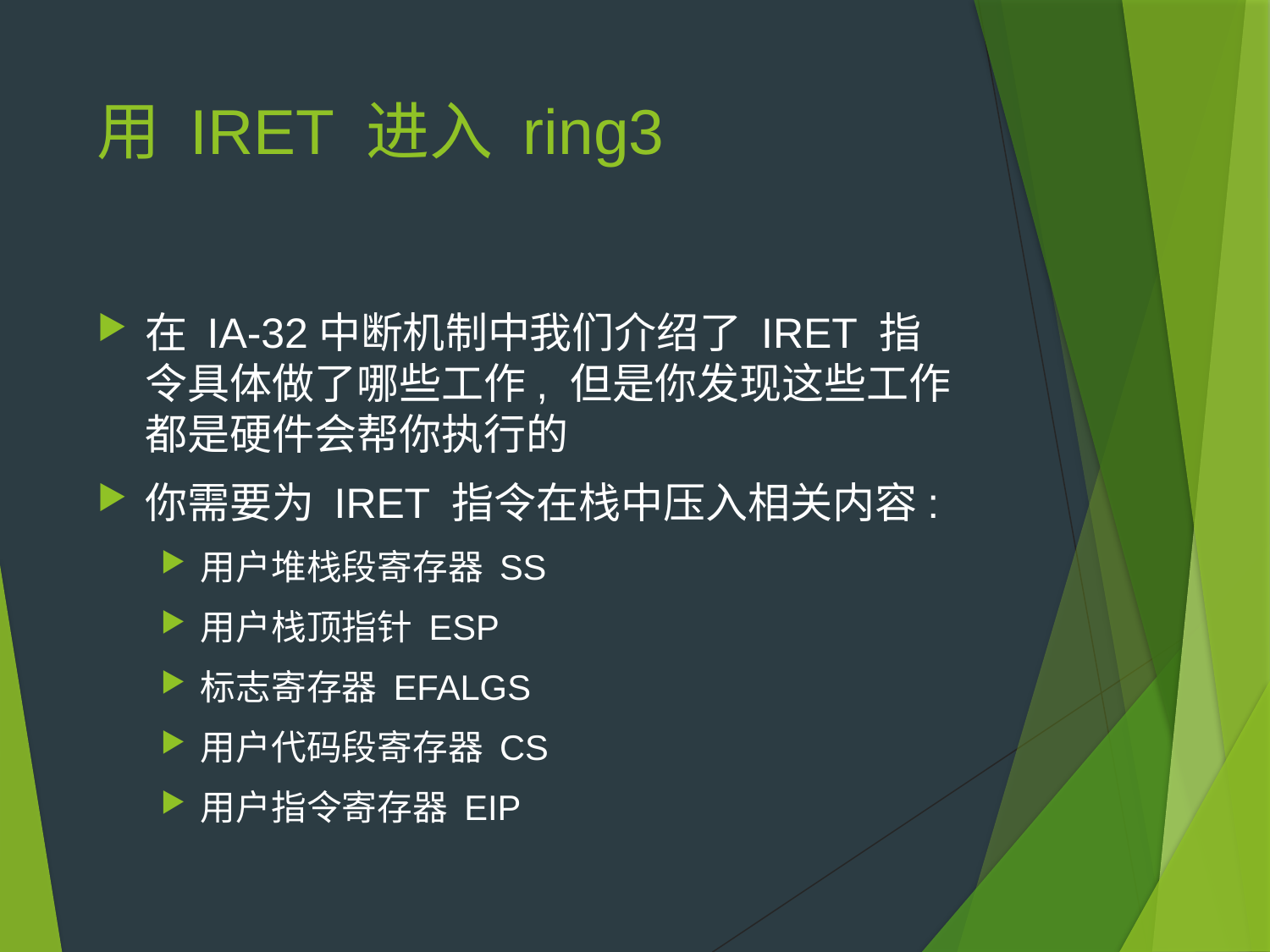

# 用 IRET 进入 ring3
在 IA-32中断机制中我们介绍了 IRET 指令具体做了哪些工作, 但是你发现这些工作都是硬件会帮你执行的
你需要为 IRET 指令在栈中压入相关内容:
用户堆栈段寄存器 SS
用户栈顶指针 ESP
标志寄存器 EFALGS
用户代码段寄存器 CS
用户指令寄存器 EIP